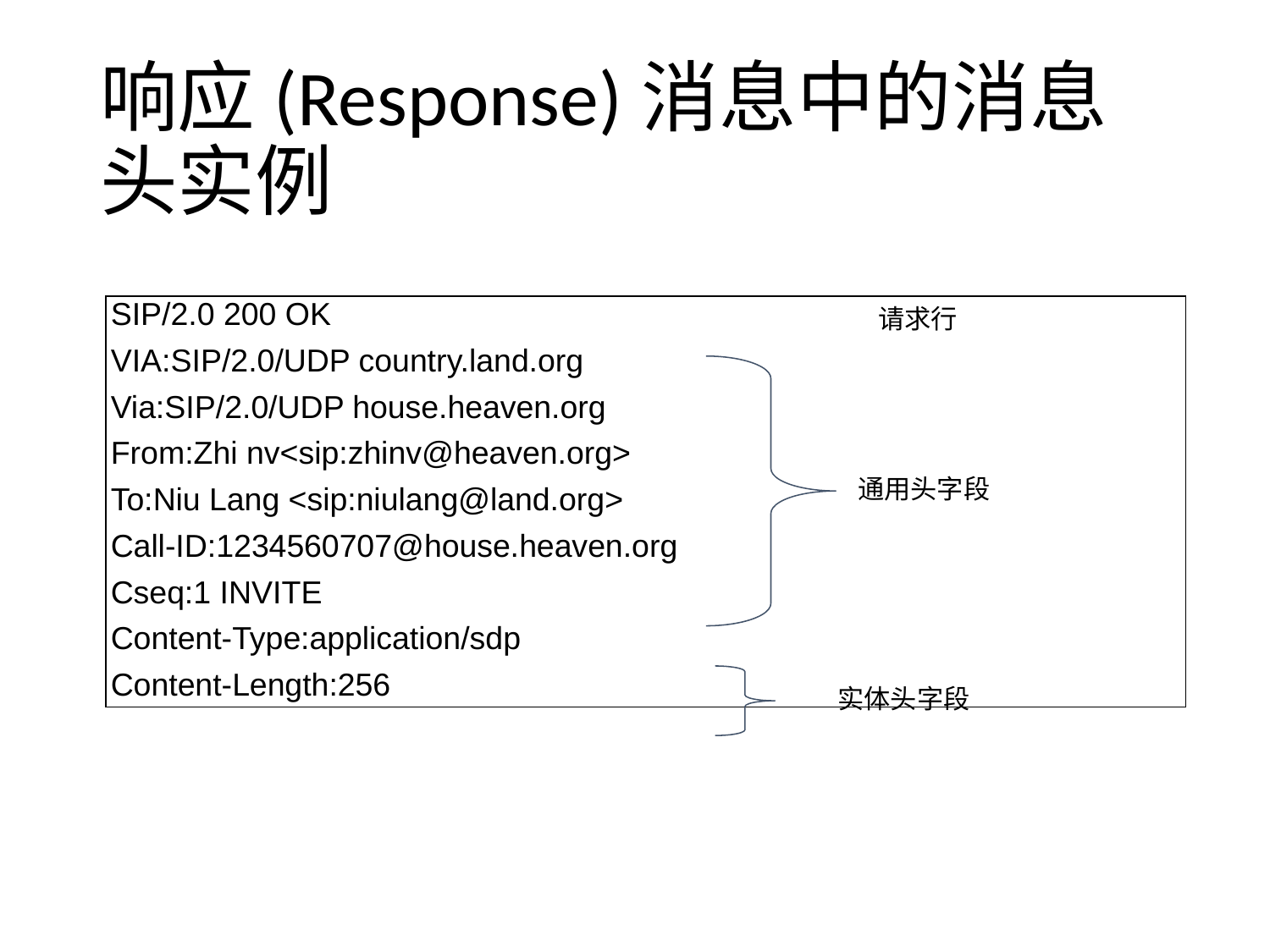

# 响应(Response)消息中的消息头实例
SIP/2.0 200 OK
VIA:SIP/2.0/UDP country.land.org
Via:SIP/2.0/UDP house.heaven.org
From:Zhi nv<sip:zhinv@heaven.org>
To:Niu Lang <sip:niulang@land.org>
Call-ID:1234560707@house.heaven.org
Cseq:1 INVITE
Content-Type:application/sdp
Content-Length:256
请求行

通用头字段

实体头字段